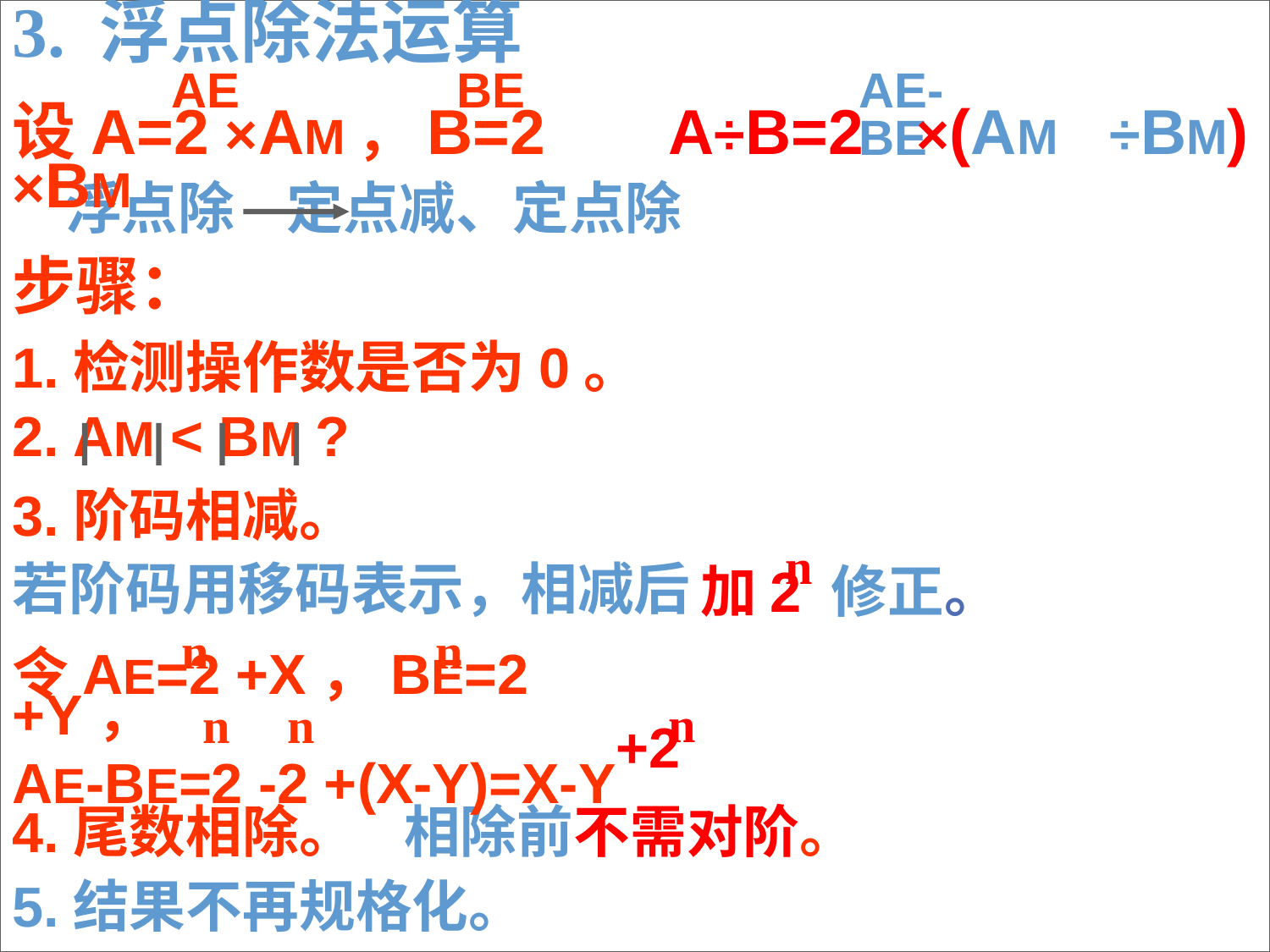

3. 浮点除法运算
AE
BE
设A=2 ×AM，B=2 ×BM
AE-BE
A÷B=2   ×(AM
÷BM)
浮点除    定点减、定点除

步骤：
1.检测操作数是否为0。
2. AM < BM ?

3.阶码相减。
若阶码用移码表示，相减后
n
加2 修正。
n
n
令AE=2 +X，BE=2 +Y，
AE-BE=2 -2 +(X-Y)=X-Y
n
n
n
+2
4.尾数相除。
相除前不需对阶。
5.结果不再规格化。